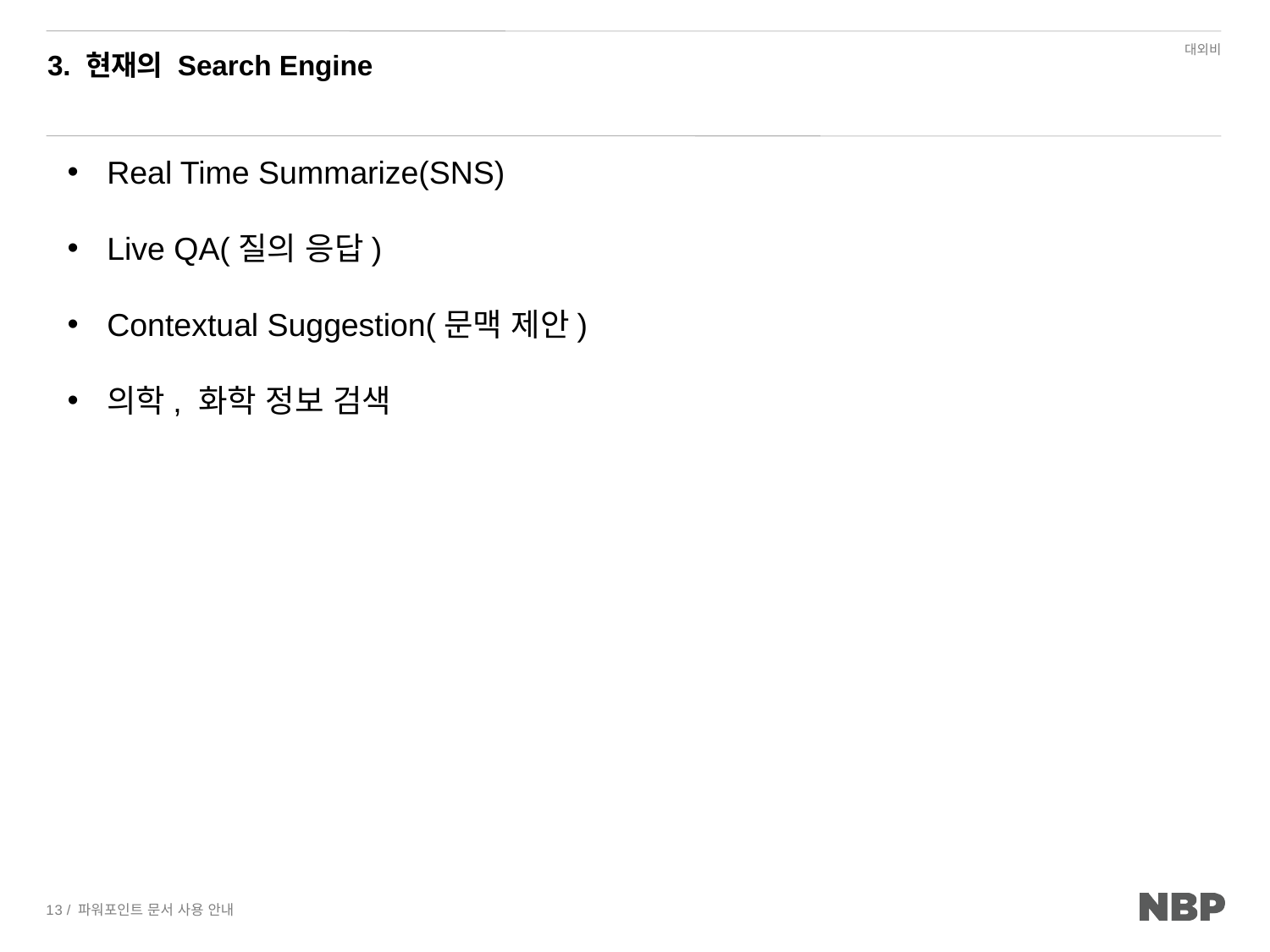

# 3. 현재의 Search Engine
Real Time Summarize(SNS)

Live QA(질의 응답)

Contextual Suggestion(문맥 제안)

의학, 화학 정보 검색